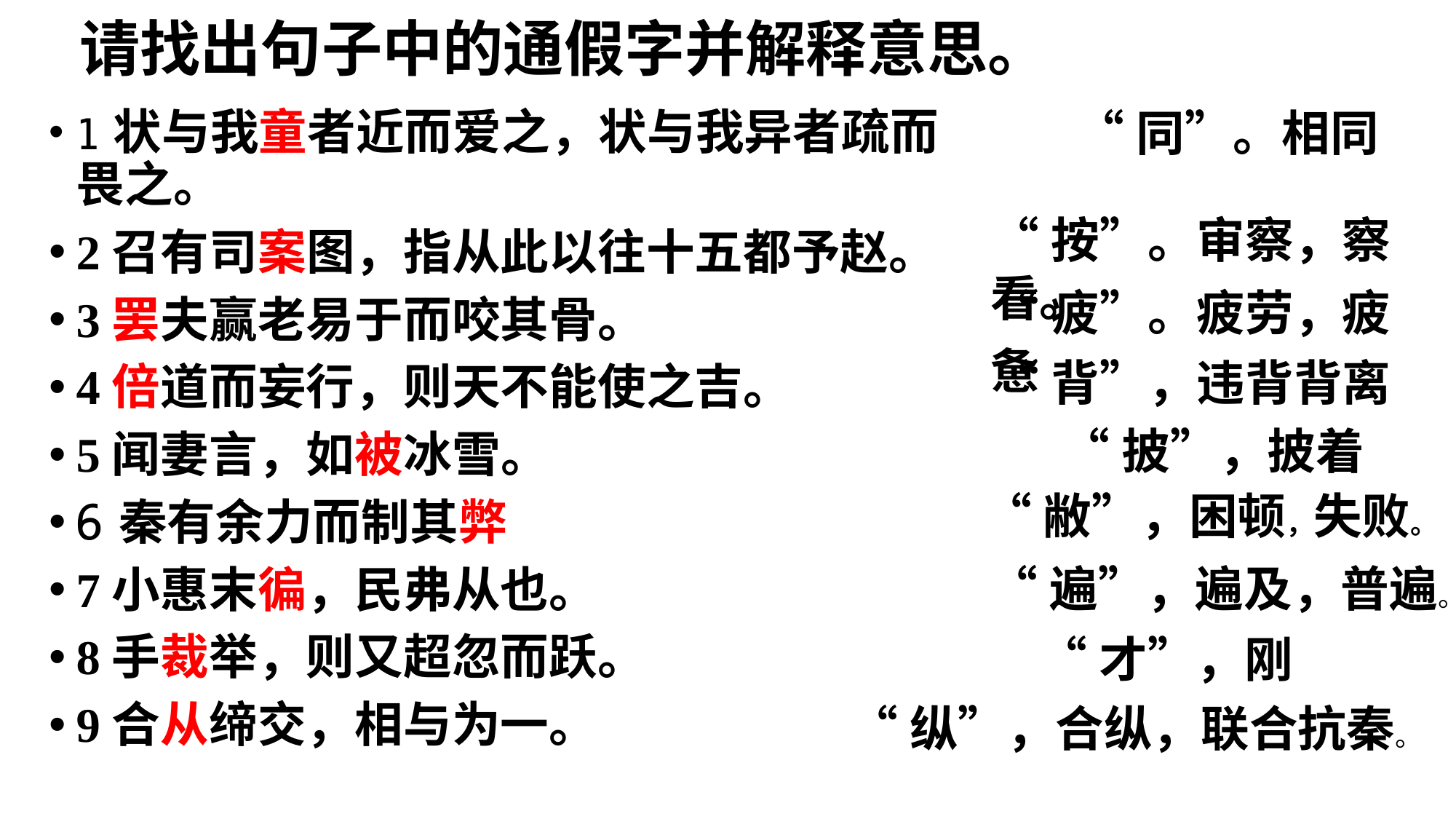

# 请找出句子中的通假字并解释意思。
“同”。相同
1状与我童者近而爱之，状与我异者疏而畏之。
2召有司案图，指从此以往十五都予赵。
3罢夫赢老易于而咬其骨。
4倍道而妄行，则天不能使之吉。
5闻妻言，如被冰雪。
6秦有余力而制其弊
7小惠末徧，民弗从也。
8手裁举，则又超忽而跃。
9合从缔交，相与为一。
“按”。审察，察看。
“疲”。疲劳，疲惫
“背”，违背背离
“披”，披着
“敝”，困顿，失败。
“遍”，遍及，普遍。
“才”，刚
“纵”，合纵，联合抗秦。